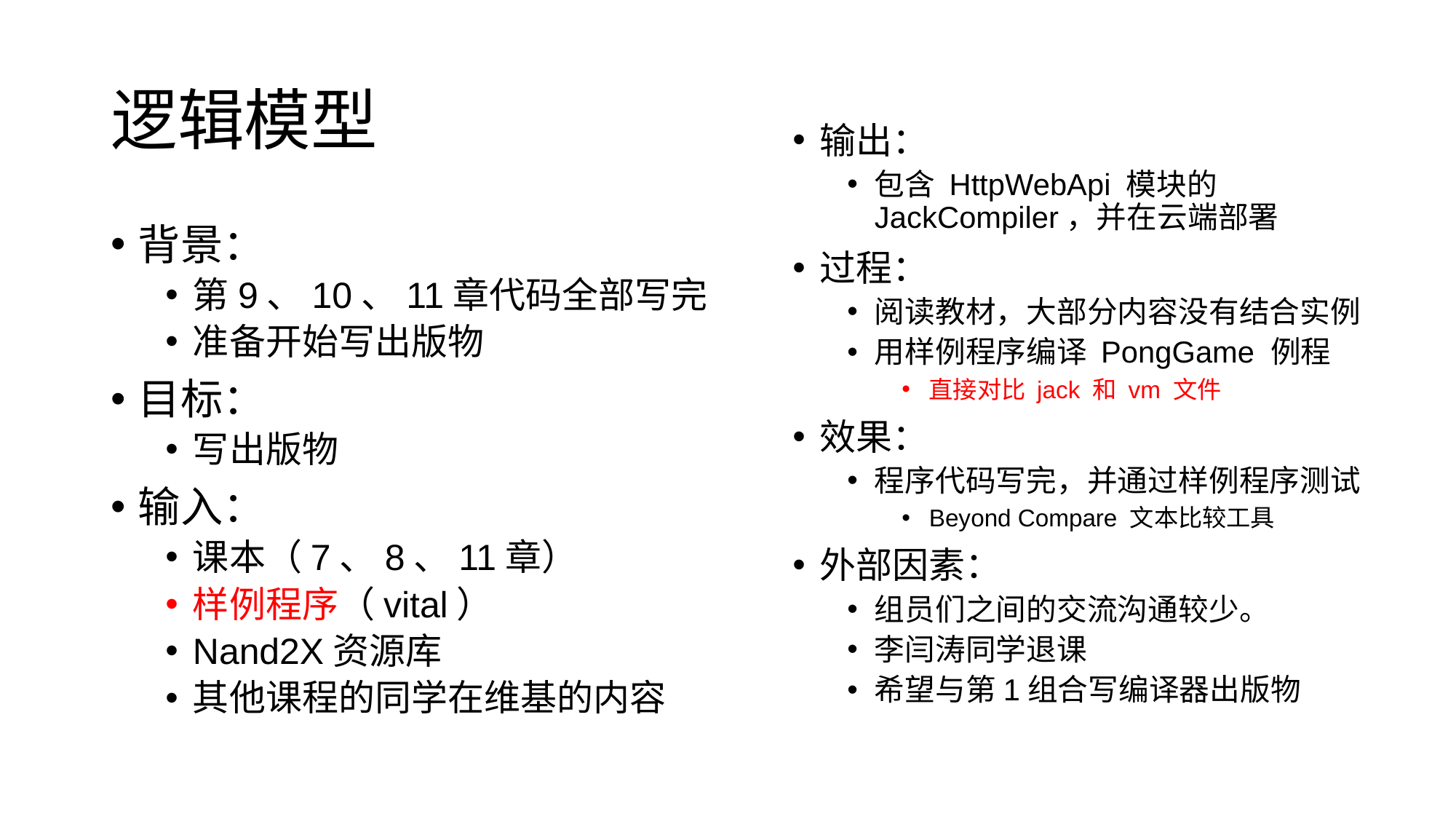

# 逻辑模型
输出：
包含 HttpWebApi 模块的 JackCompiler，并在云端部署
过程：
阅读教材，大部分内容没有结合实例
用样例程序编译 PongGame 例程
直接对比 jack 和 vm 文件
效果：
程序代码写完，并通过样例程序测试
Beyond Compare 文本比较工具
外部因素：
组员们之间的交流沟通较少。
李闫涛同学退课
希望与第1组合写编译器出版物
背景：
第9、10、11章代码全部写完
准备开始写出版物
目标：
写出版物
输入：
课本（7、8、11章）
样例程序（vital）
Nand2X资源库
其他课程的同学在维基的内容